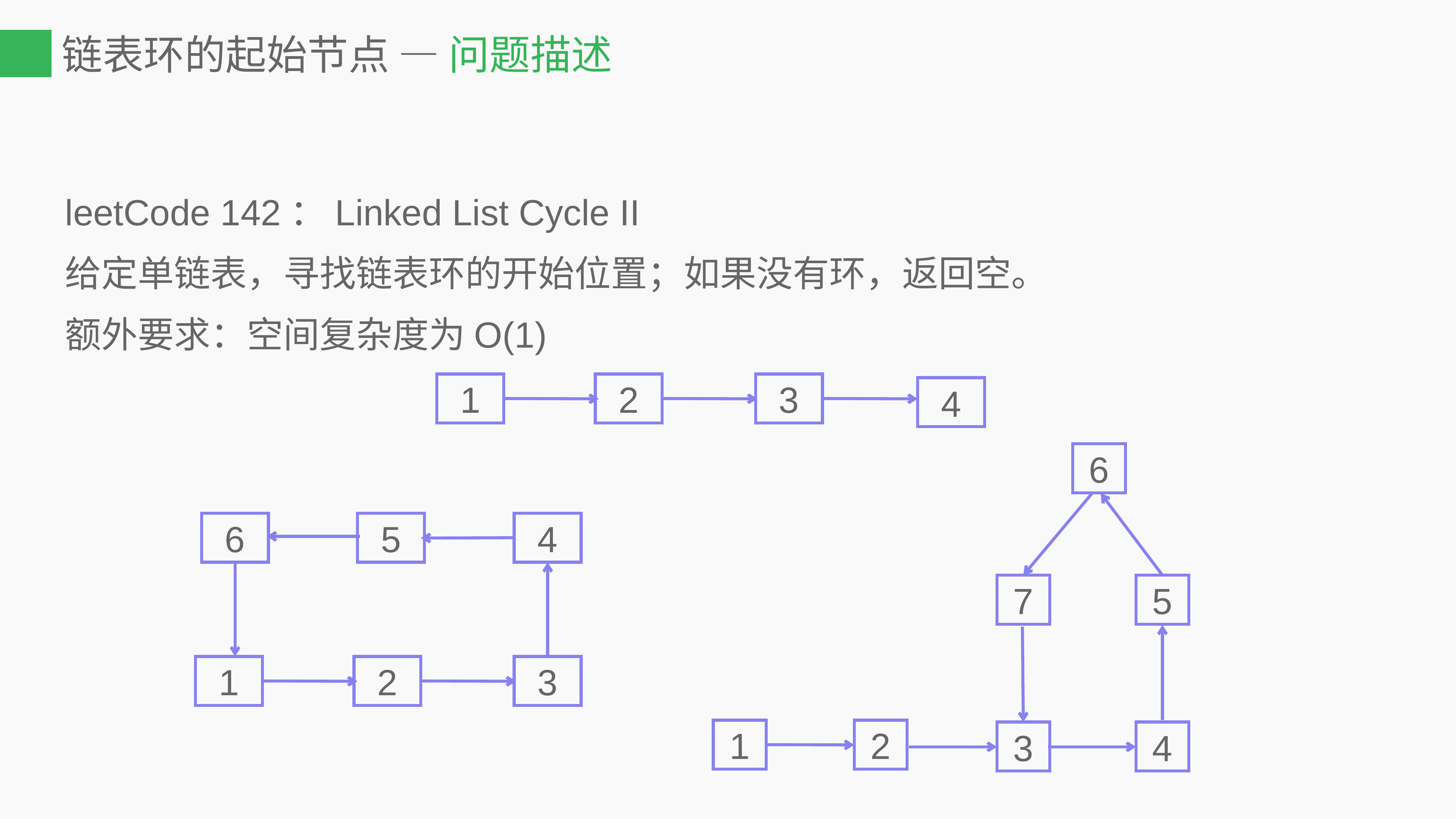

# 链表环的起始节点 — 问题描述
leetCode 142：Linked List Cycle II
给定单链表，寻找链表环的开始位置；如果没有环，返回空。
额外要求：空间复杂度为O(1)
3
2
1
4
6
5
7
1
2
3
4
6
5
4
3
2
1